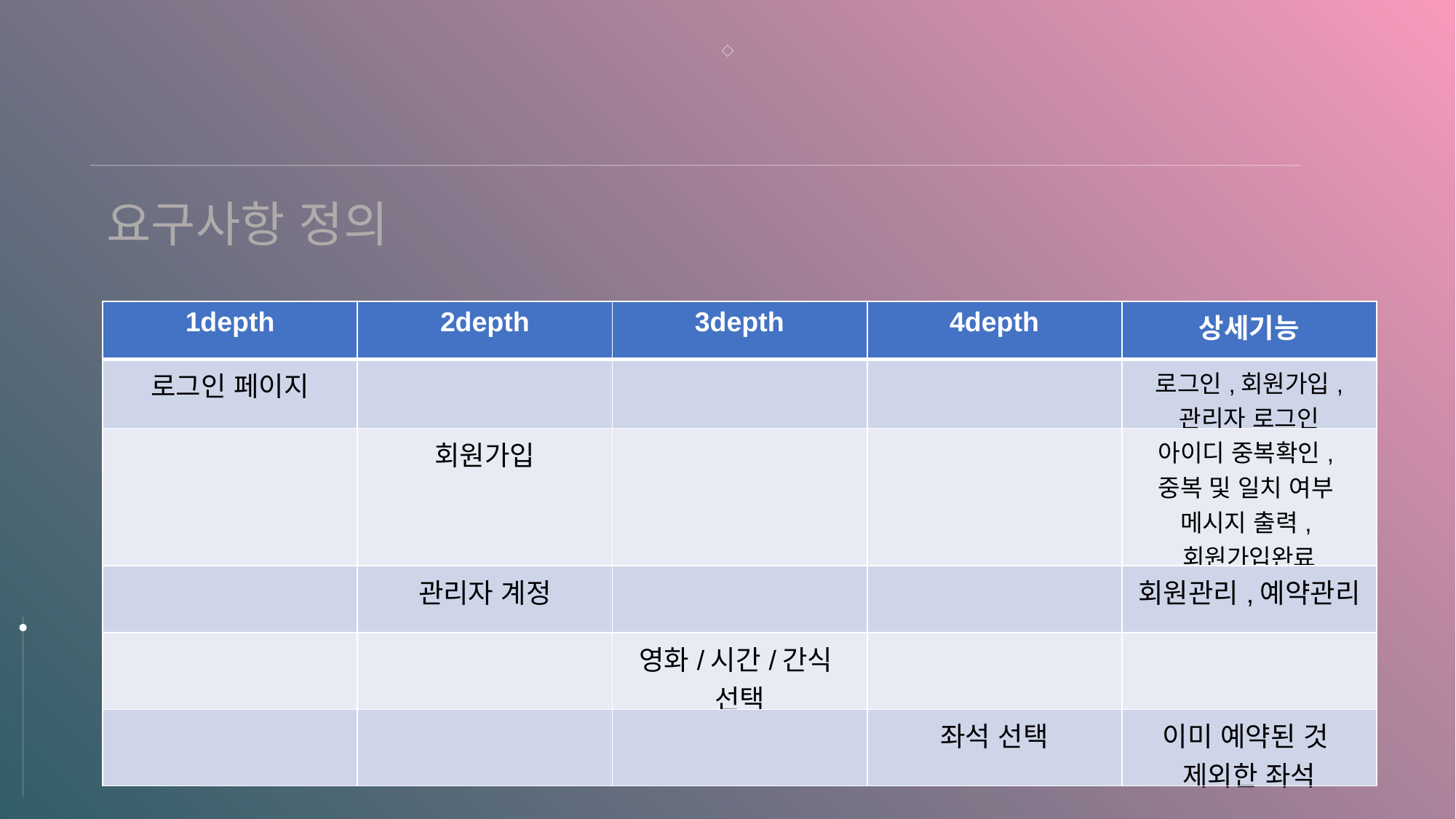

# 1.프로그램 소개-1.3 요구사항 정의
요구사항 정의
| 1depth | 2depth | 3depth | 4depth | 상세기능 |
| --- | --- | --- | --- | --- |
| 로그인 페이지 |  |  |  | 로그인,회원가입, 관리자 로그인 |
|  | 회원가입 |  |  | 아이디 중복확인, 중복 및 일치 여부 메시지 출력, 회원가입완료 |
|  | 관리자 계정 |  |  | 회원관리,예약관리 |
|  |  | 영화/시간/간식 선택 |  |  |
|  |  |  | 좌석 선택 | 이미 예약된 것 제외한 좌석 |

7